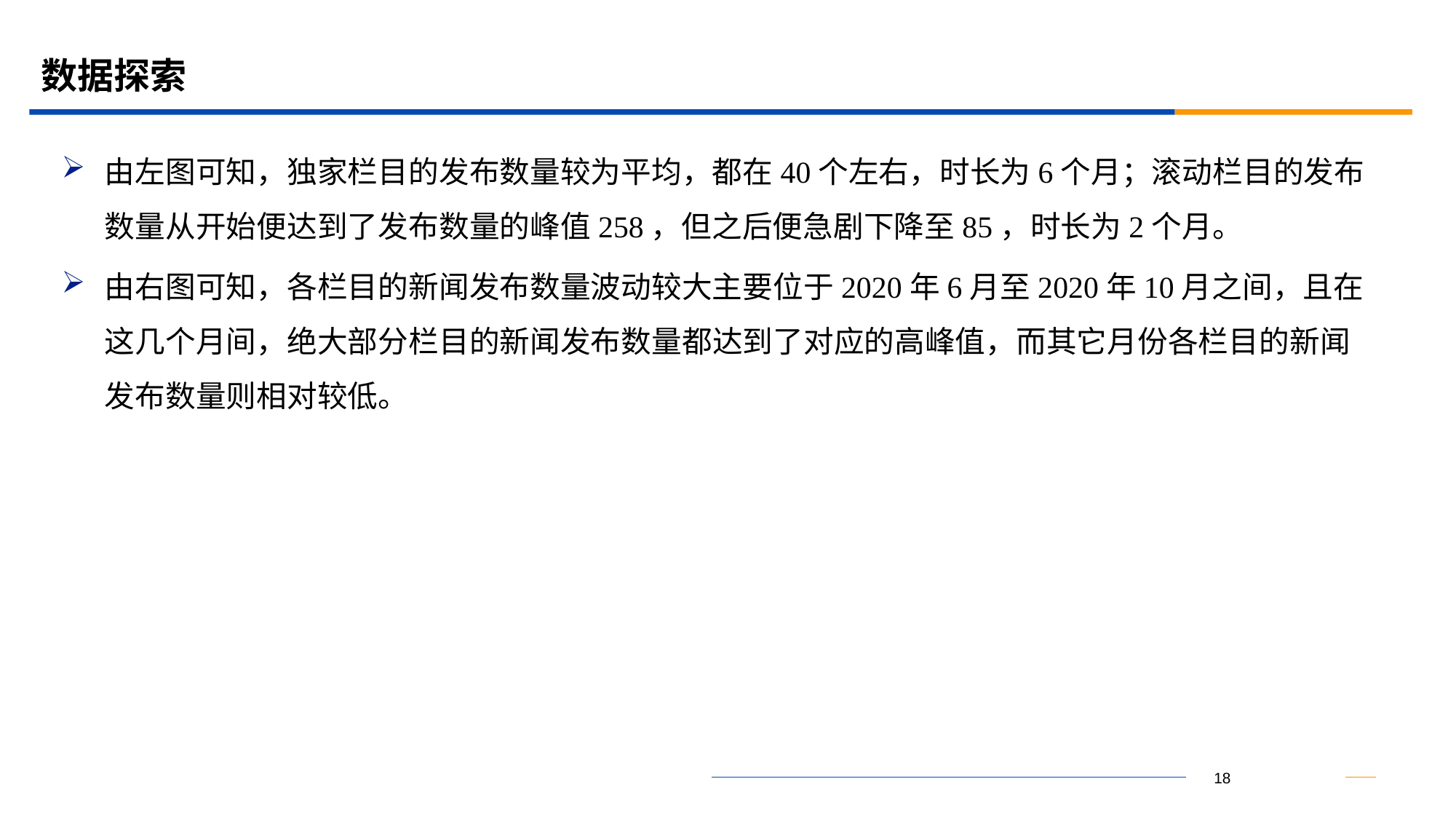

# 数据探索
由左图可知，独家栏目的发布数量较为平均，都在40个左右，时长为6个月；滚动栏目的发布数量从开始便达到了发布数量的峰值258，但之后便急剧下降至85，时长为2个月。
由右图可知，各栏目的新闻发布数量波动较大主要位于2020年6月至2020年10月之间，且在这几个月间，绝大部分栏目的新闻发布数量都达到了对应的高峰值，而其它月份各栏目的新闻发布数量则相对较低。